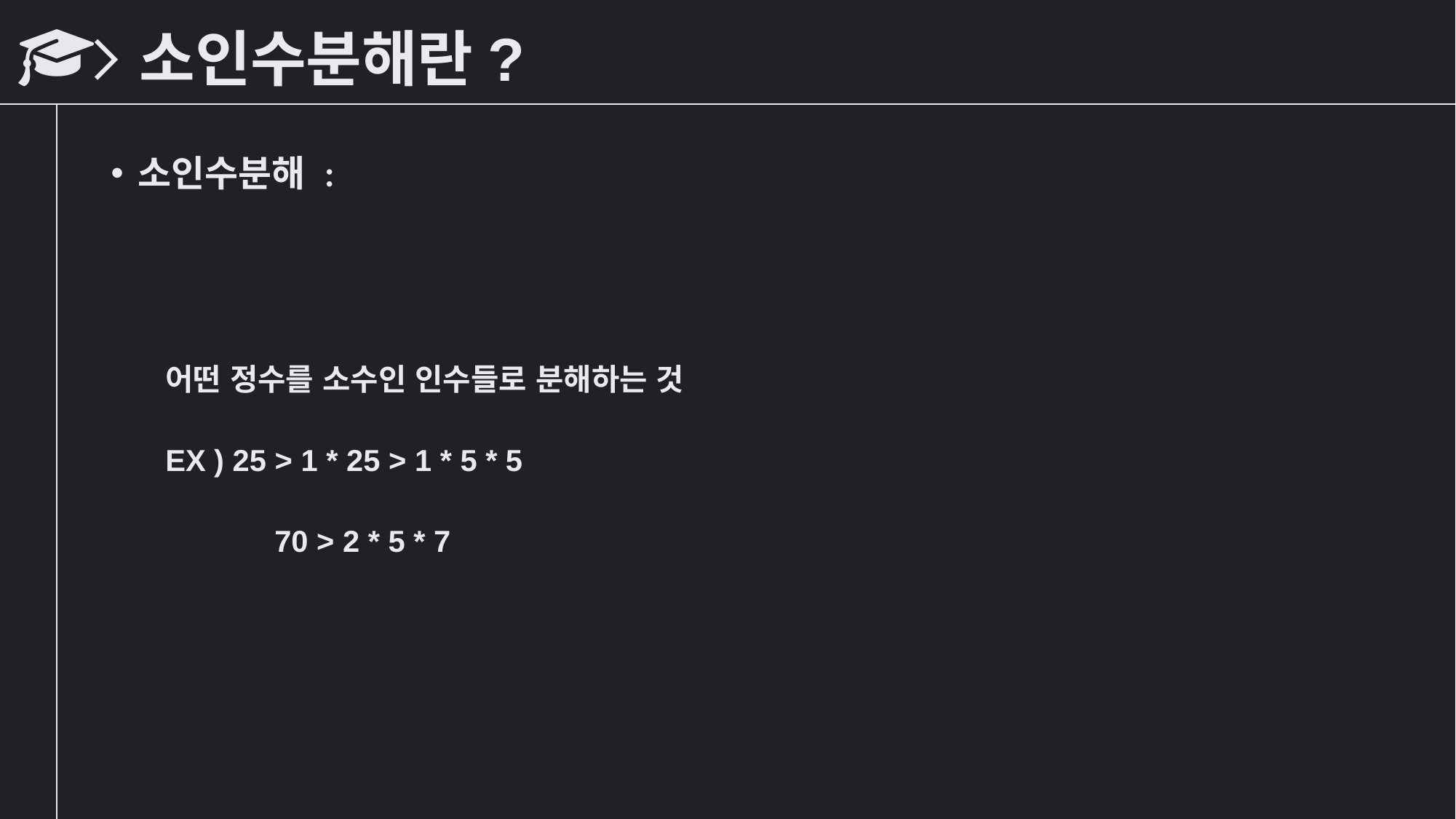

# 소인수분해란?
소인수분해 :

어떤 정수를 소수인 인수들로 분해하는 것

EX ) 25 > 1 * 25 > 1 * 5 * 5

	70 > 2 * 5 * 7